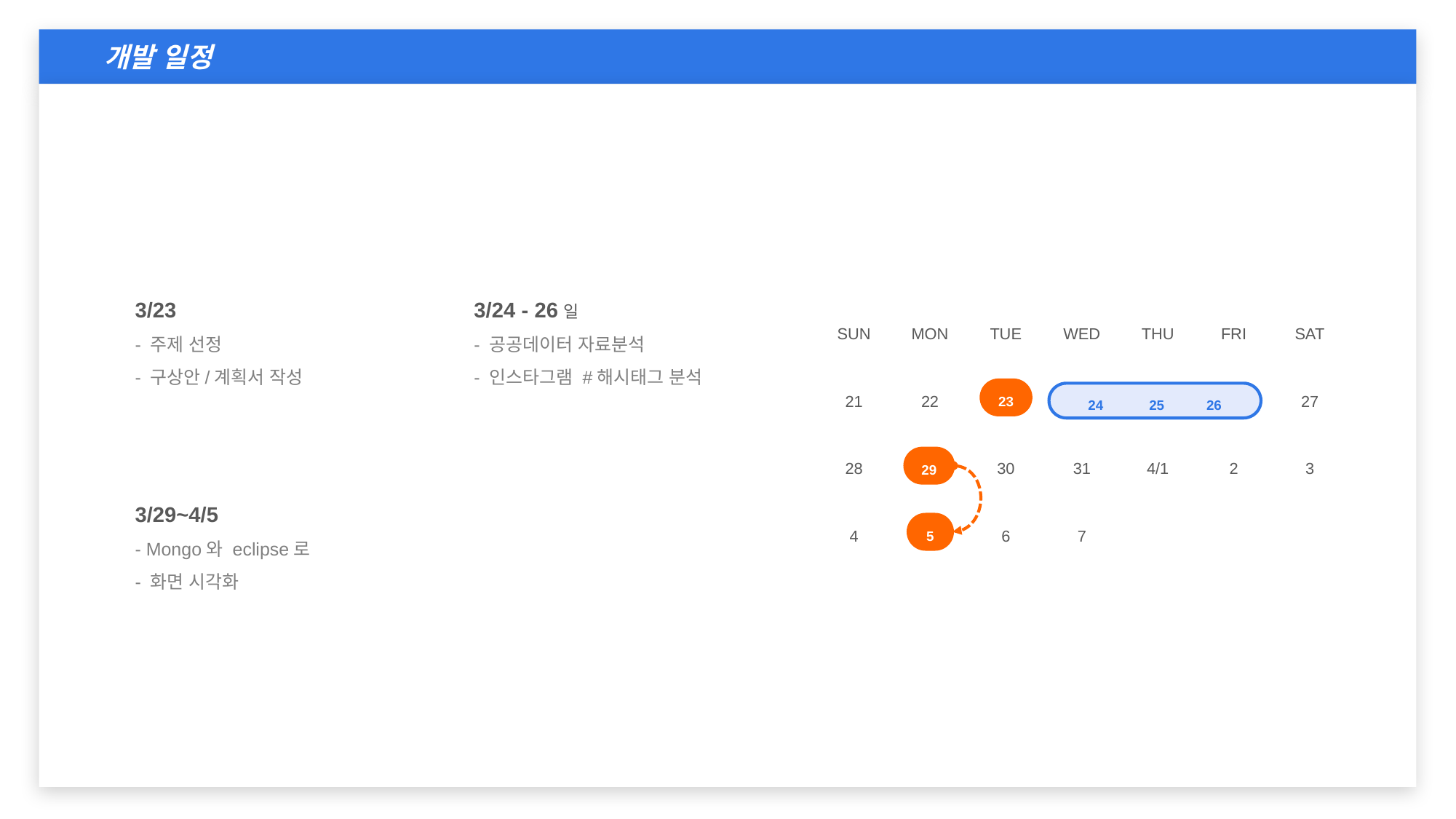

개발 일정

3/23
- 주제 선정
- 구상안/계획서 작성
3/24 - 26일
- 공공데이터 자료분석
- 인스타그램 #해시태그 분석
| SUN | MON | TUE | WED | THU | FRI | SAT |
| --- | --- | --- | --- | --- | --- | --- |
| 21 | 22 | 23 | 24 | 25 | 26 | 27 |
| 28 | 29 | 30 | 31 | 4/1 | 2 | 3 |
| 4 | 5 | 6 | 7 |  |  |  |
23
24            25           26
29
3/29~4/5
- Mongo와 eclipse로
- 화면 시각화
5